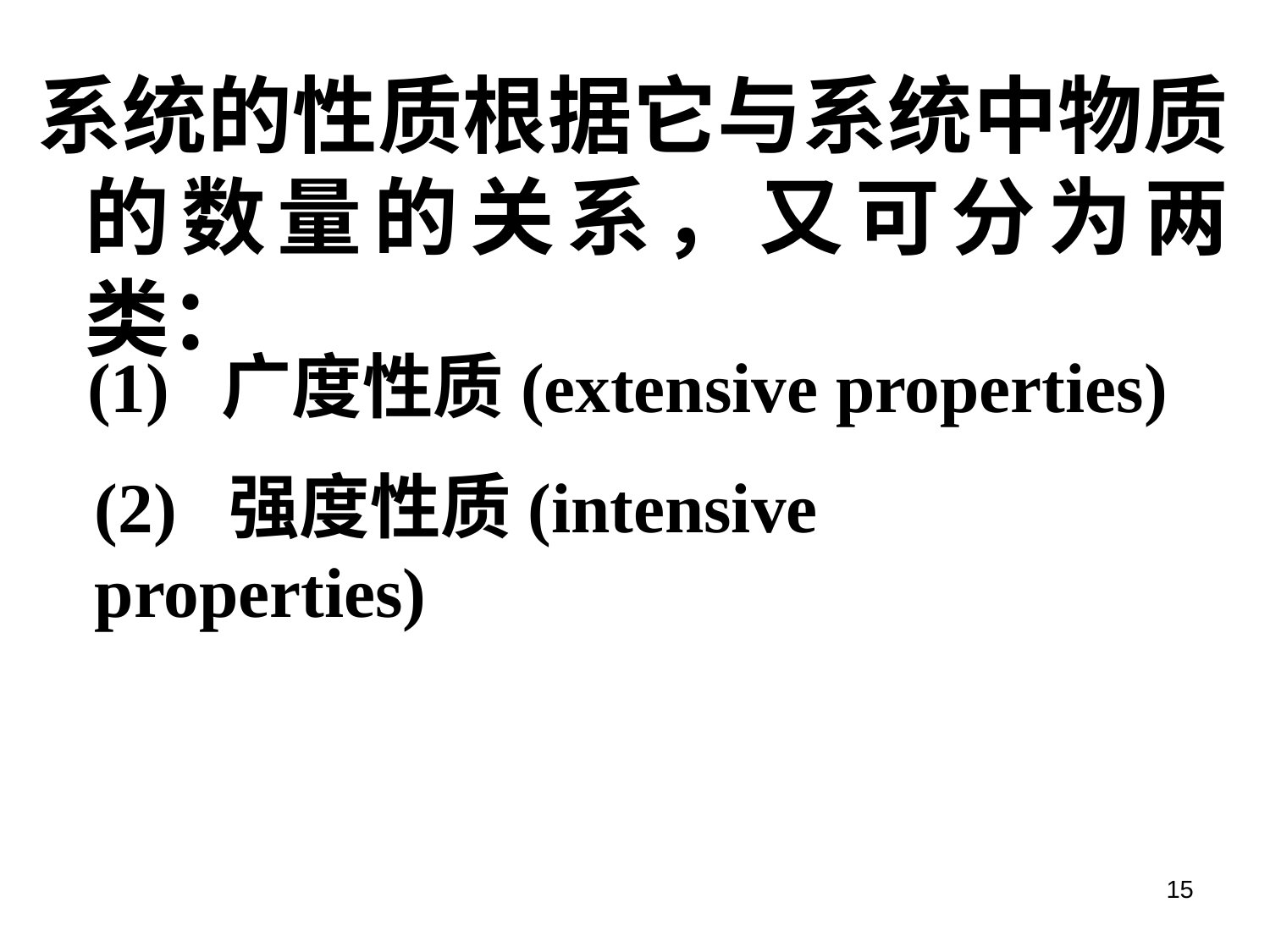

系统的性质根据它与系统中物质的数量的关系，又可分为两类：
(1)  广度性质(extensive properties)
(2)  强度性质(intensive properties)
15